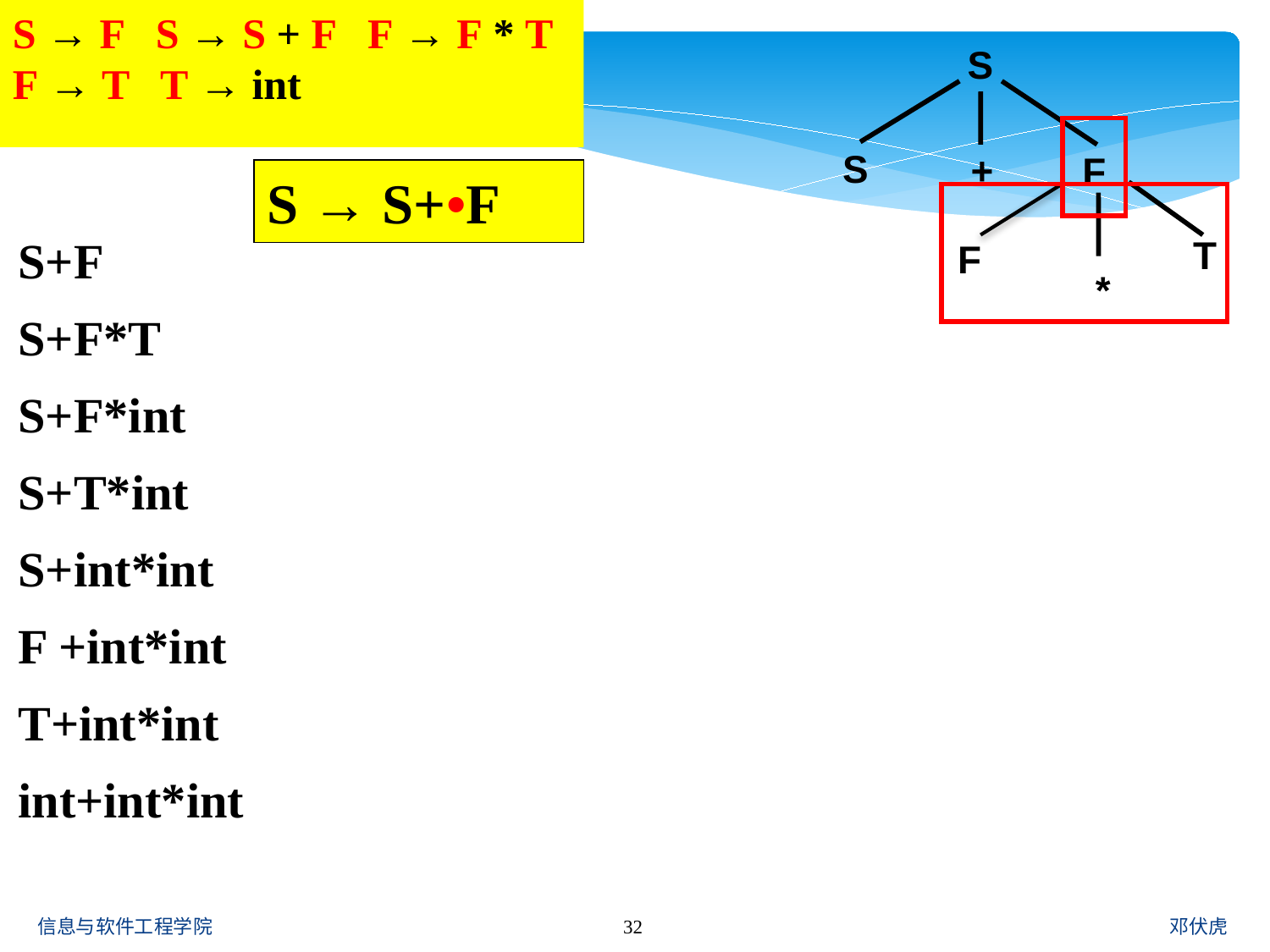

S → F   S → S + F   F → F * T
F → T   T → int
S

S
+
F

S+F
S+F*T
S+F*int
S+T*int
S+int*int
F +int*int
T+int*int
int+int*int
S → S+•F

T
F
*
信息与软件工程学院
32
邓伏虎